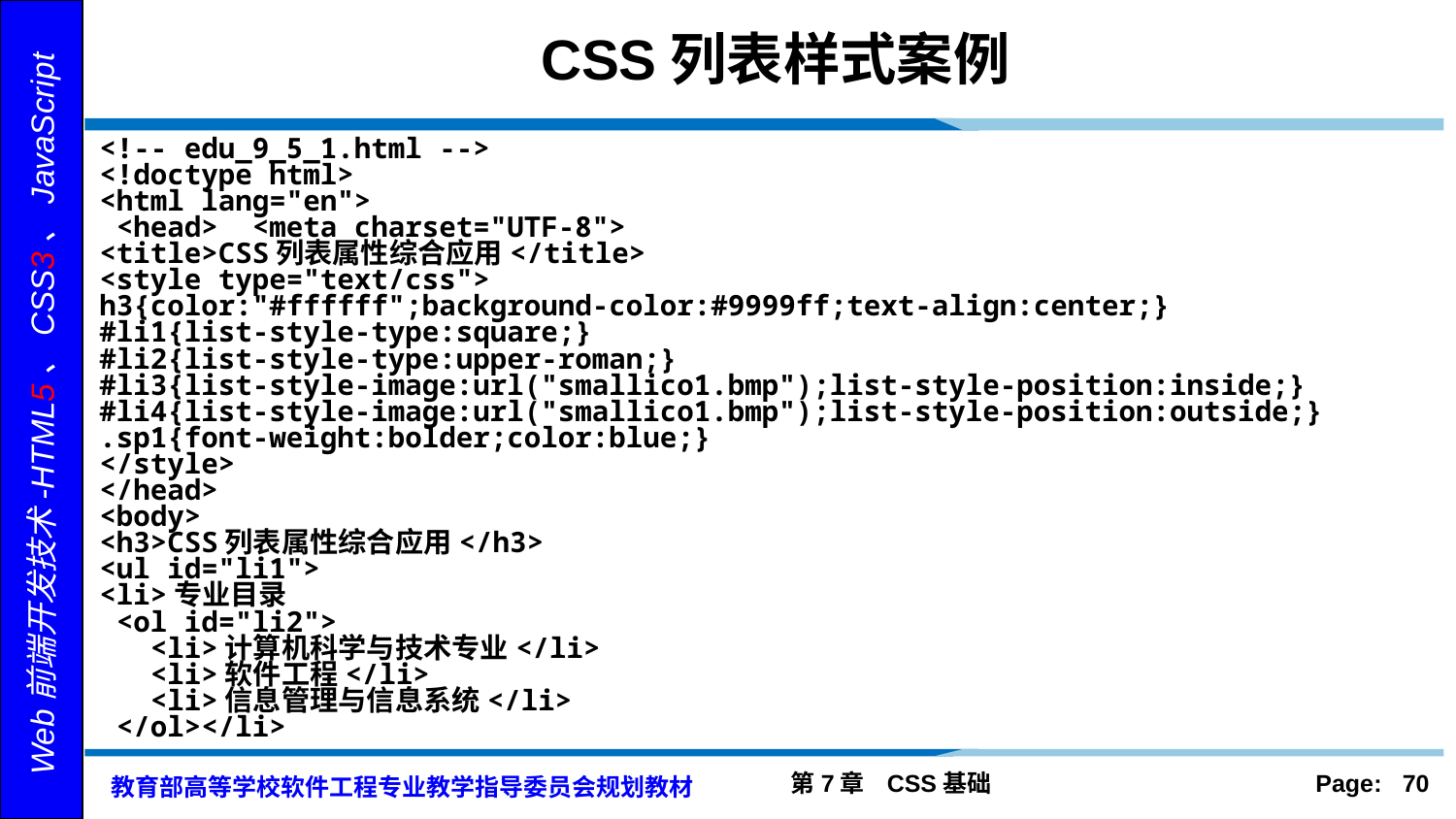

# CSS列表样式案例
<!-- edu_9_5_1.html -->
<!doctype html>
<html lang="en">
 <head>  <meta charset="UTF-8">
<title>CSS列表属性综合应用</title>
<style type="text/css">
h3{color:"#ffffff";background-color:#9999ff;text-align:center;}
#li1{list-style-type:square;}
#li2{list-style-type:upper-roman;}
#li3{list-style-image:url("smallico1.bmp");list-style-position:inside;}
#li4{list-style-image:url("smallico1.bmp");list-style-position:outside;}
.sp1{font-weight:bolder;color:blue;}
</style>
</head>
<body>
<h3>CSS列表属性综合应用</h3>
<ul id="li1">
<li>专业目录
 <ol id="li2">
   <li>计算机科学与技术专业</li>
   <li>软件工程</li>
   <li>信息管理与信息系统</li>
 </ol></li>